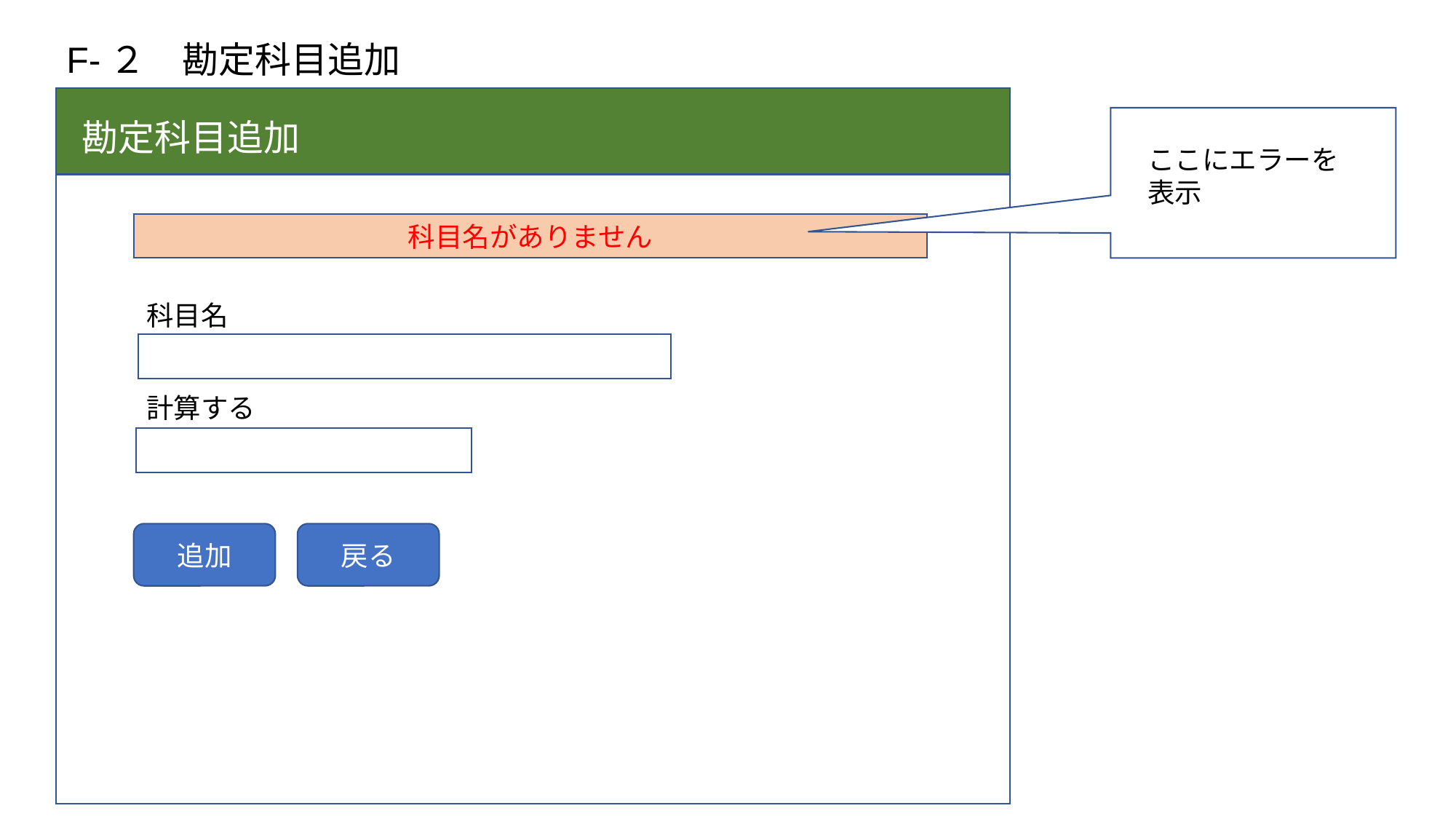

F-２　勘定科目追加

勘定科目追加
ここにエラーを表示
科目名がありません
科目名

計算する

戻る
追加